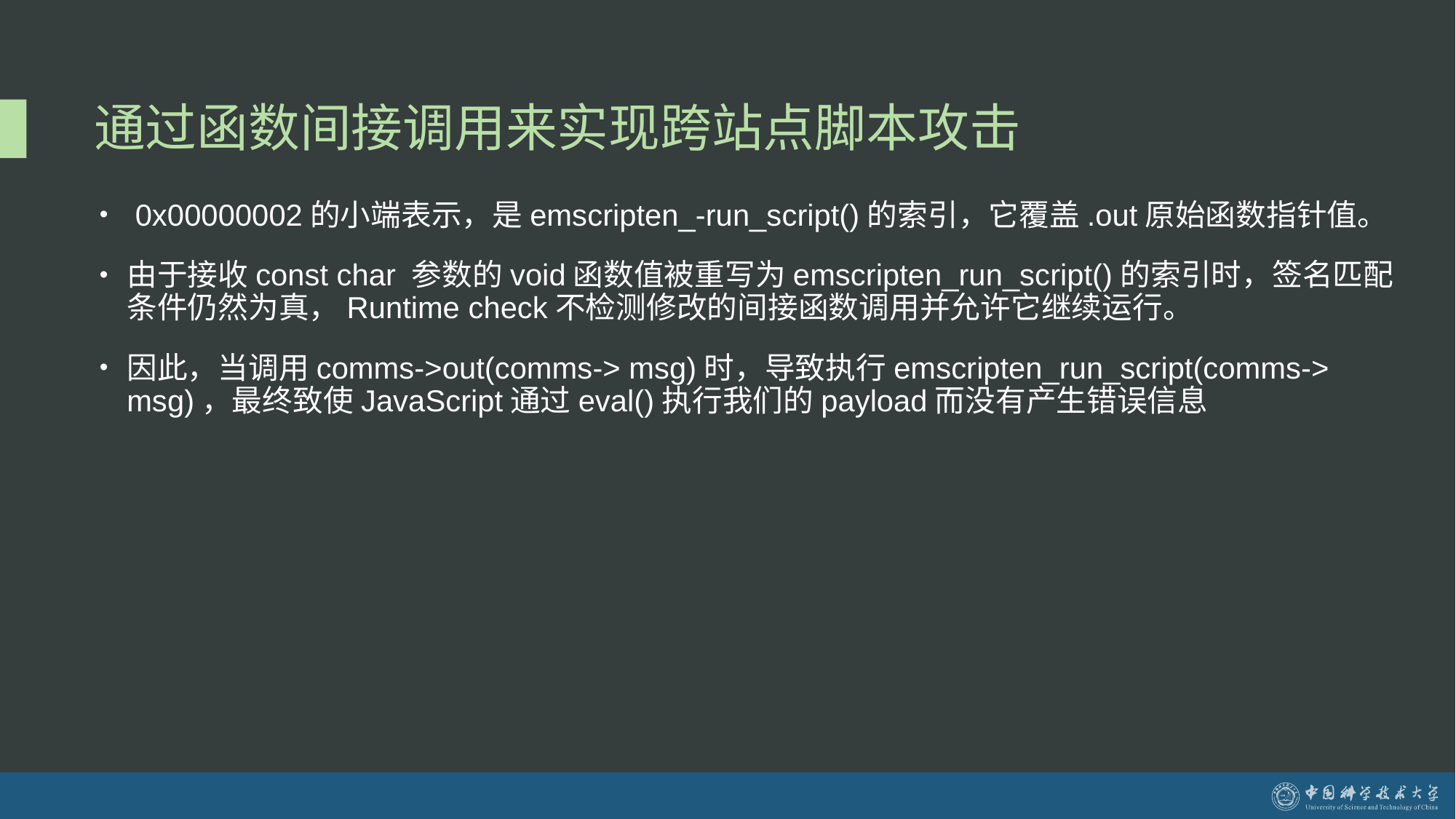

# 通过函数间接调用来实现跨站点脚本攻击
 0x00000002的小端表示，是emscripten_-run_script()的索引，它覆盖.out原始函数指针值。
由于接收const char 参数的void函数值被重写为emscripten_run_script()的索引时，签名匹配条件仍然为真，Runtime check不检测修改的间接函数调用并允许它继续运行。
因此，当调用comms->out(comms-> msg)时，导致执行emscripten_run_script(comms-> msg)，最终致使JavaScript通过eval()执行我们的payload而没有产生错误信息